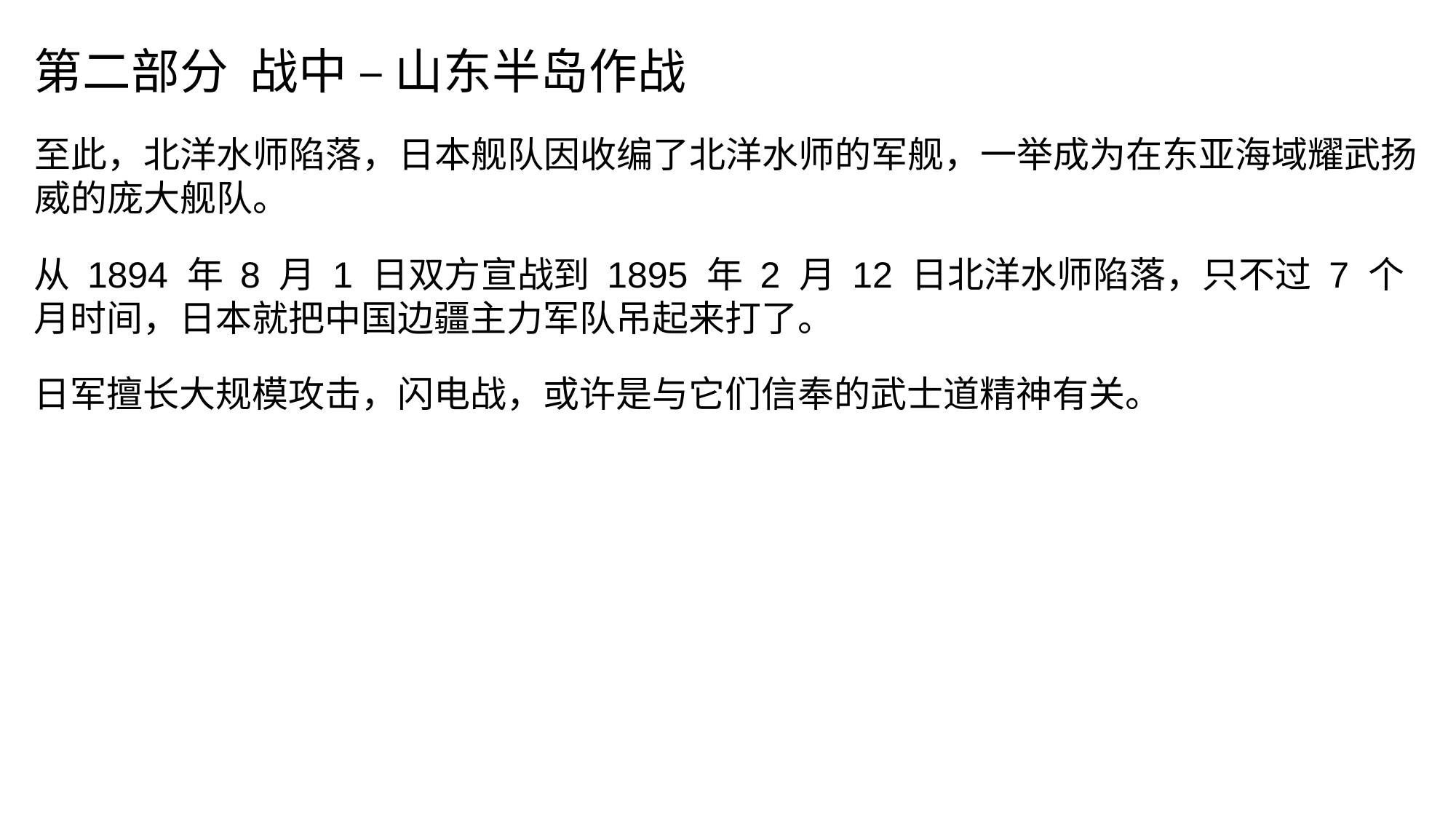

第二部分  战中 – 山东半岛作战
至此，北洋水师陷落，日本舰队因收编了北洋水师的军舰，一举成为在东亚海域耀武扬威的庞大舰队。
从 1894 年 8 月 1 日双方宣战到 1895 年 2 月 12 日北洋水师陷落，只不过 7 个月时间，日本就把中国边疆主力军队吊起来打了。
日军擅长大规模攻击，闪电战，或许是与它们信奉的武士道精神有关。